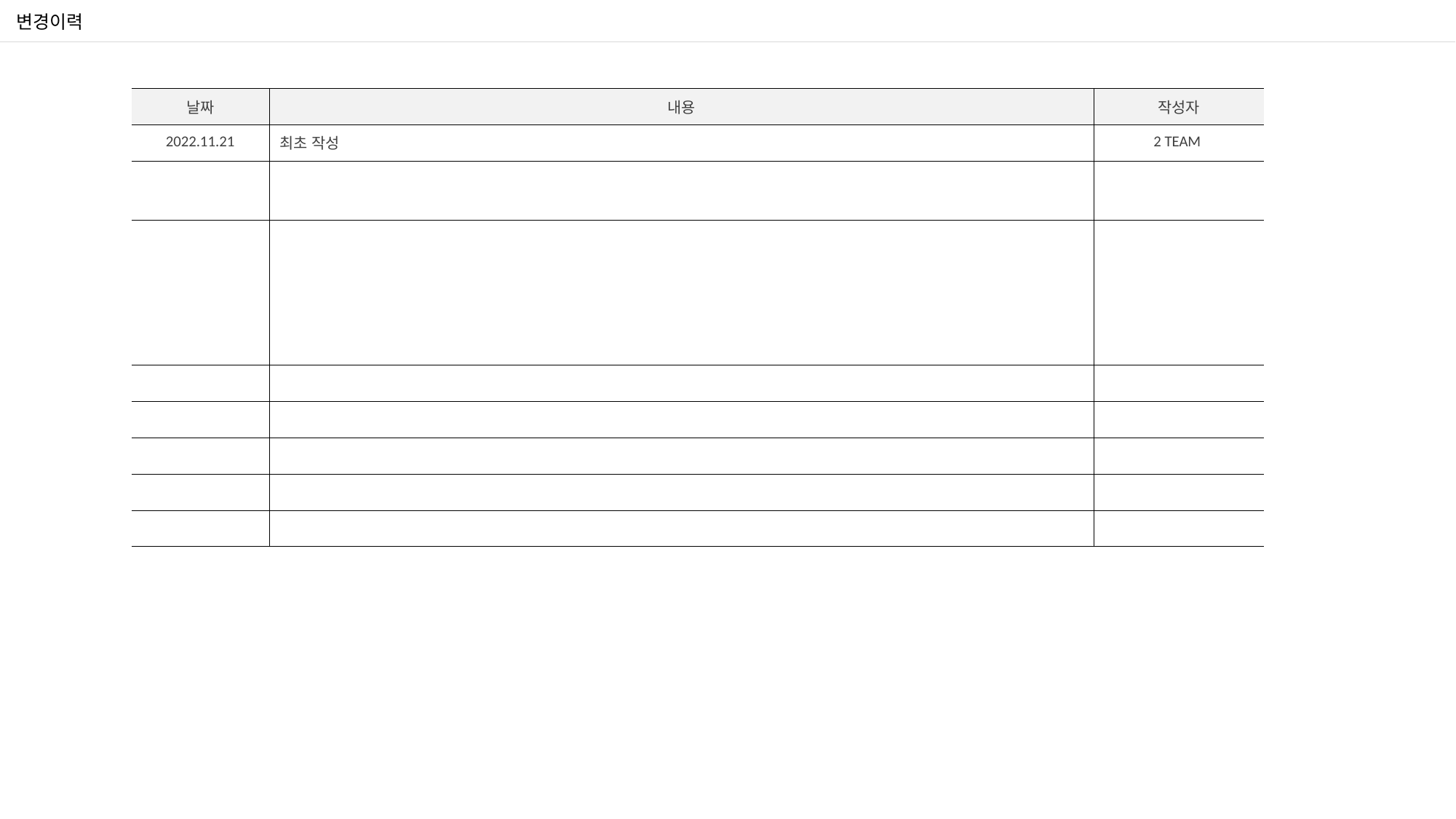

변경이력
| 날짜 | 내용 | 작성자 |
| --- | --- | --- |
| 2022.11.21 | 최초 작성 | 2 TEAM |
|  |  |  |
|  |  |  |
|  |  |  |
|  |  |  |
|  |  |  |
|  |  |  |
|  |  |  |